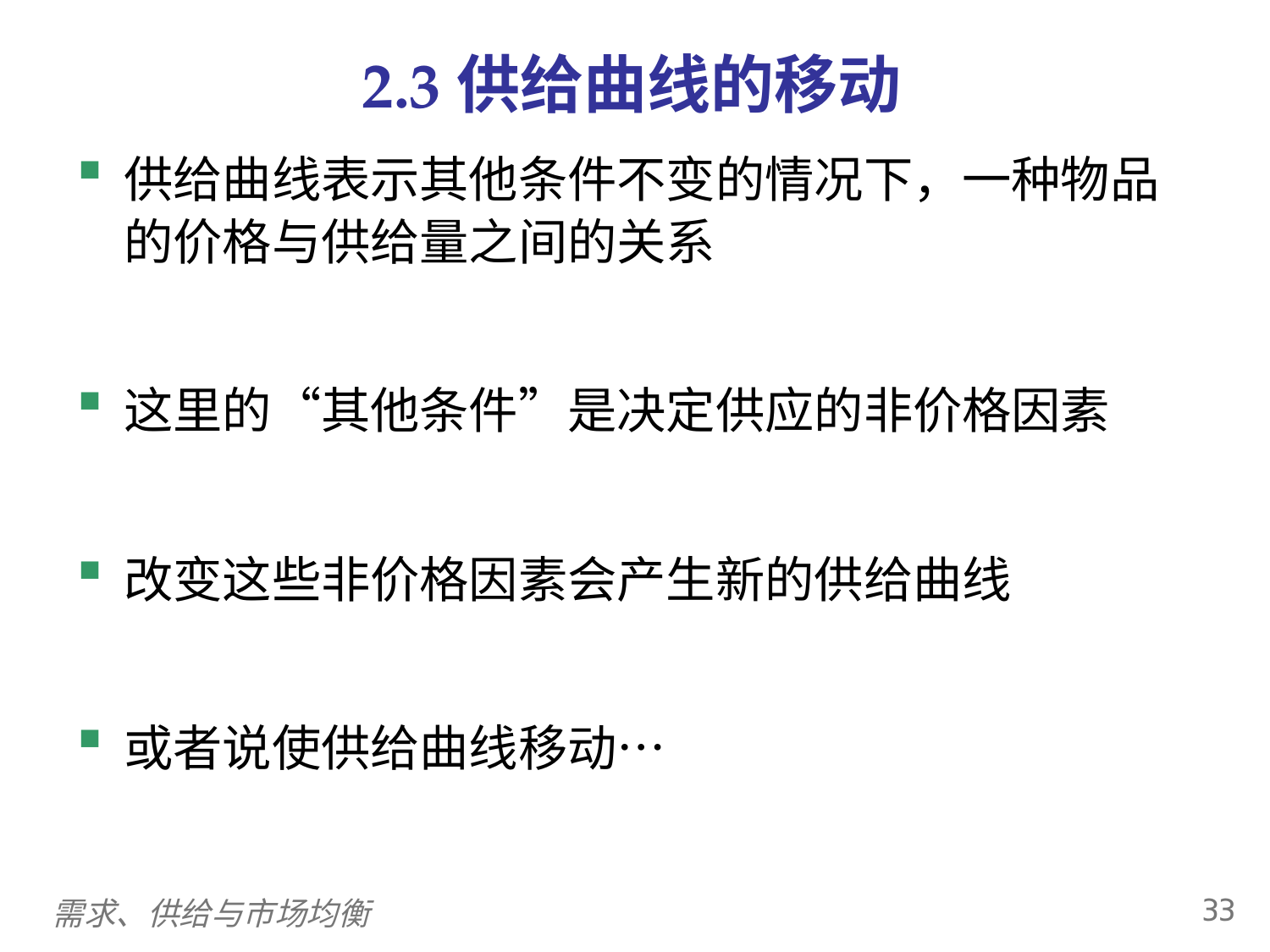

2.3供给曲线的移动
0
供给曲线表示其他条件不变的情况下，一种物品的价格与供给量之间的关系

这里的“其他条件”是决定供应的非价格因素

改变这些非价格因素会产生新的供给曲线

或者说使供给曲线移动…
33
需求、供给与市场均衡